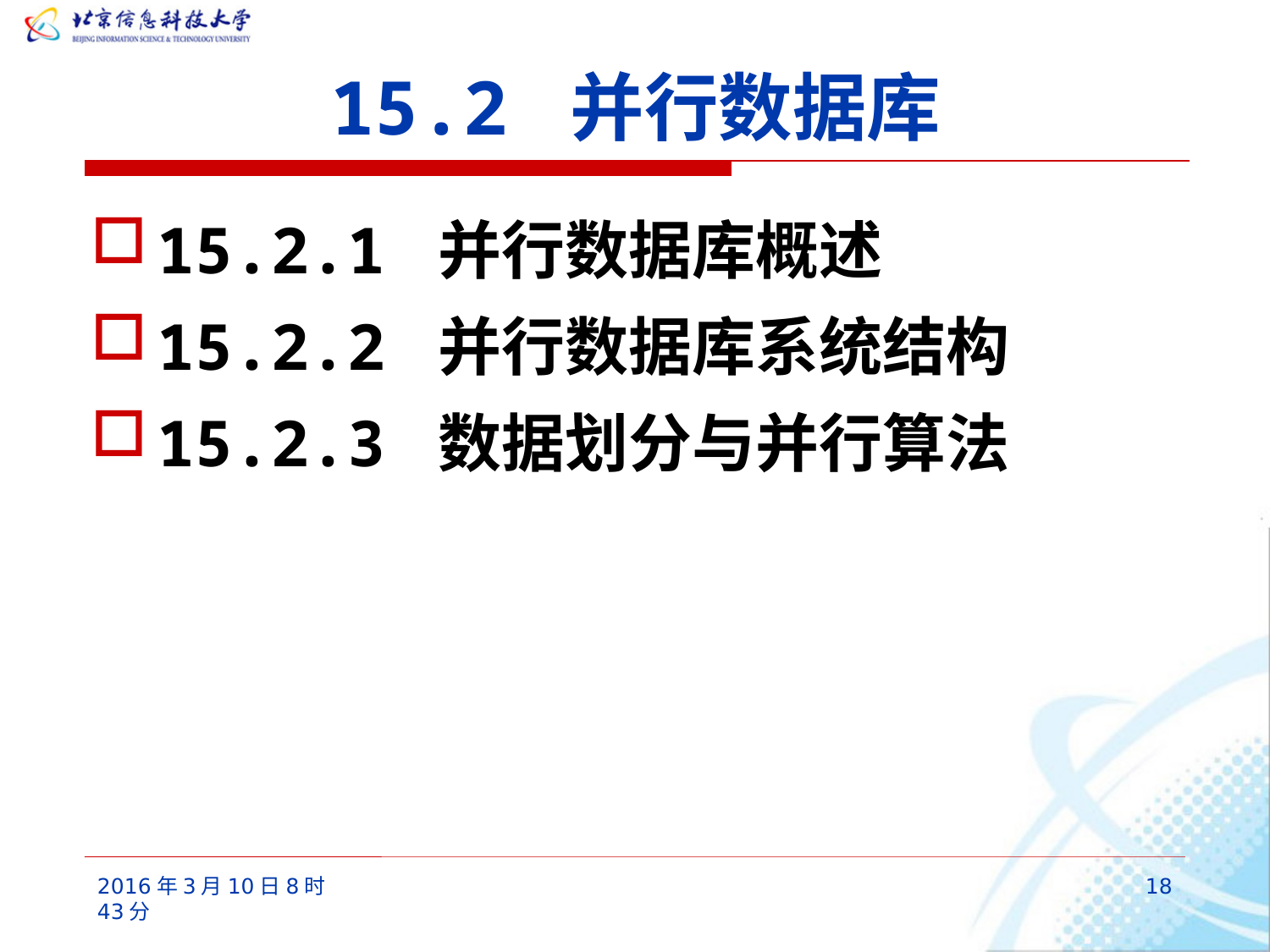

# 15.2 并行数据库
15.2.1 并行数据库概述
15.2.2 并行数据库系统结构
15.2.3 数据划分与并行算法
2016年3月10日8时43分
18